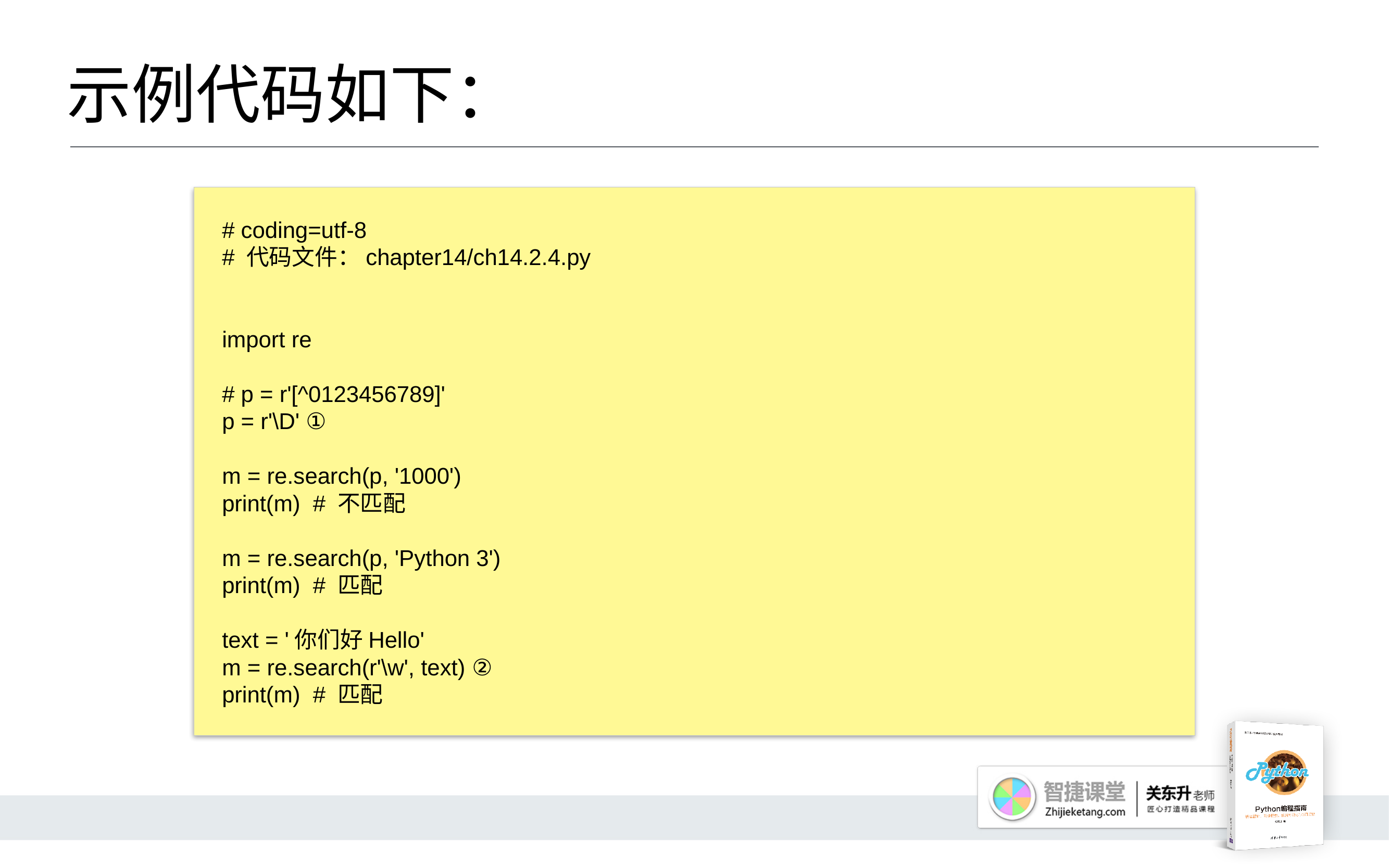

# 示例代码如下：
# coding=utf-8
# 代码文件：chapter14/ch14.2.4.py

import re

# p = r'[^0123456789]'
p = r'\D' ①

m = re.search(p, '1000')
print(m)  # 不匹配

m = re.search(p, 'Python 3')
print(m)  # 匹配

text = '你们好Hello'
m = re.search(r'\w', text) ②
print(m)  # 匹配